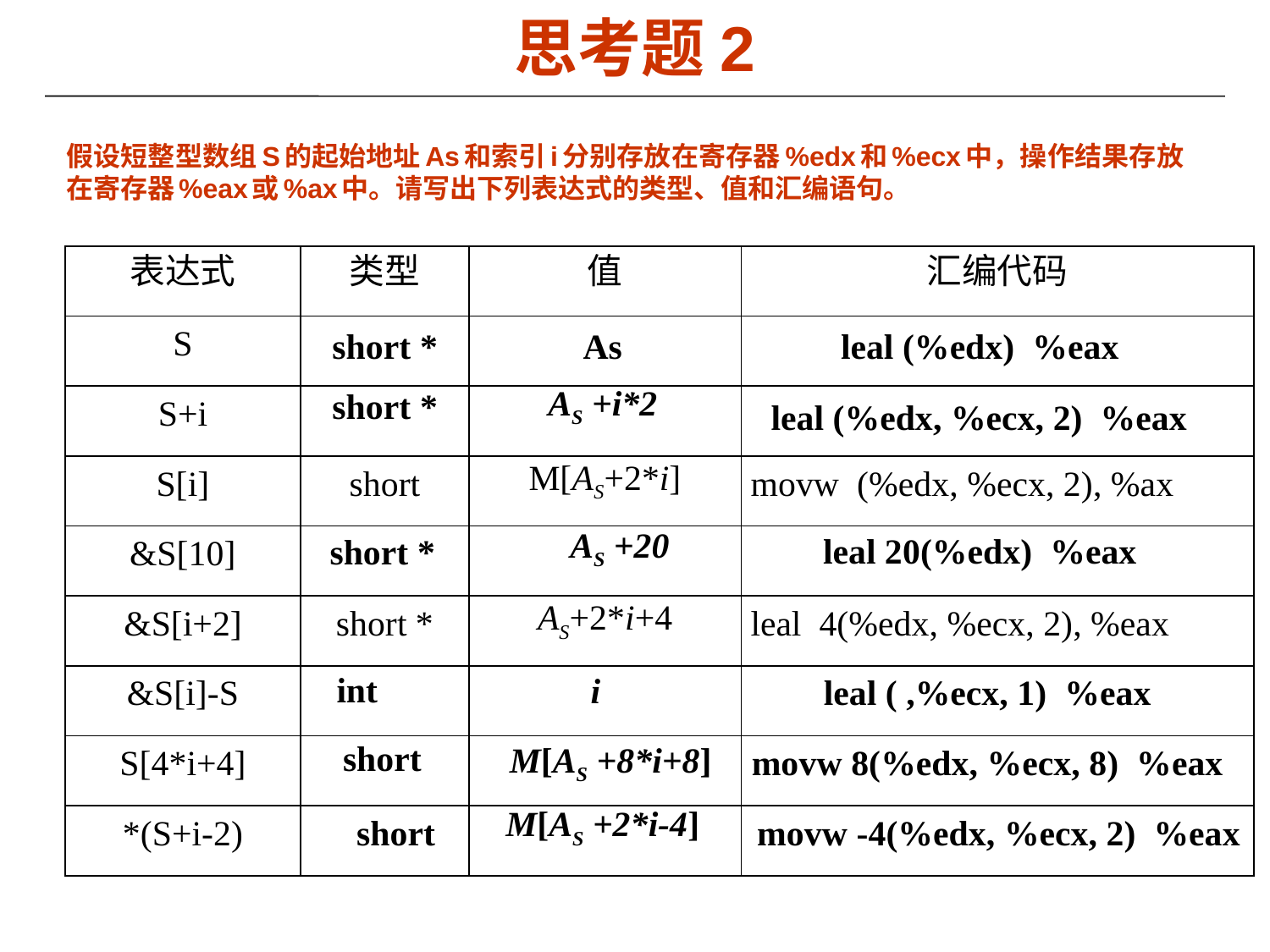

思考题2
# 假设短整型数组S的起始地址As和索引i分别存放在寄存器%edx和%ecx中，操作结果存放在寄存器%eax或%ax中。请写出下列表达式的类型、值和汇编语句。
| 表达式 | 类型 | 值 | 汇编代码 |
| --- | --- | --- | --- |
| S |  |  |  |
| S+i |  |  |  |
| S[i] | short | M[AS+2\*i] | movw (%edx, %ecx, 2), %ax |
| &S[10] |  |  |  |
| &S[i+2] | short \* | AS+2\*i+4 | leal 4(%edx, %ecx, 2), %eax |
| &S[i]-S |  |  |  |
| S[4\*i+4] |  |  |  |
| \*(S+i-2) |  |  |  |
 short *
As
 leal (%edx)  %eax
 short *
AS +i*2
 leal (%edx, %ecx, 2)  %eax
 leal 20(%edx)  %eax
AS +20
 short *
 int
i
 leal ( ,%ecx, 1)  %eax
 short
 movw 8(%edx, %ecx, 8)  %eax
M[AS +8*i+8]
M[AS +2*i-4]
 short
 movw -4(%edx, %ecx, 2)  %eax